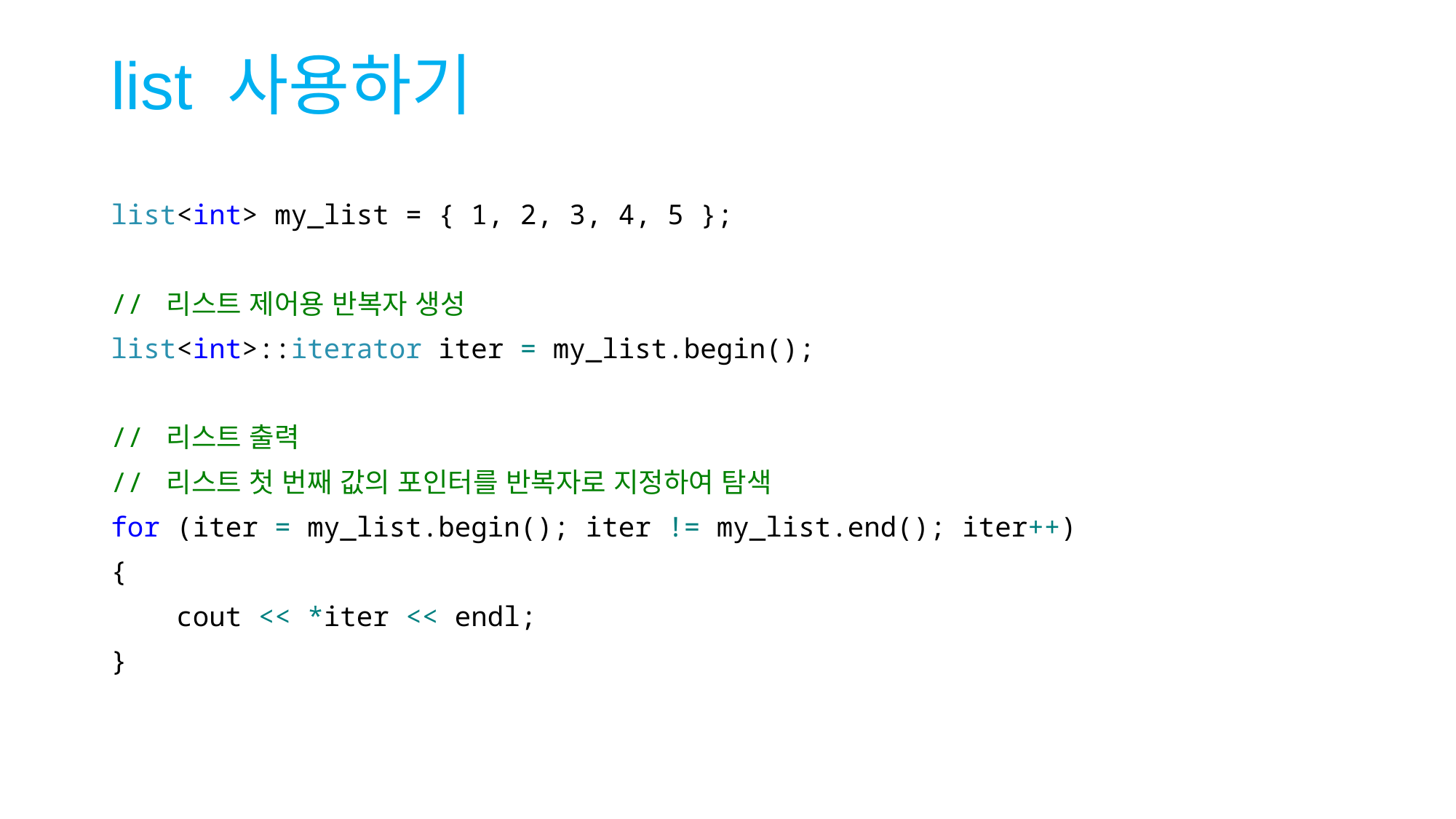

# list 사용하기
list<int> my_list = { 1, 2, 3, 4, 5 };

// 리스트 제어용 반복자 생성
list<int>::iterator iter = my_list.begin();

// 리스트 출력
// 리스트 첫 번째 값의 포인터를 반복자로 지정하여 탐색
for (iter = my_list.begin(); iter != my_list.end(); iter++)
{
    cout << *iter << endl;
}